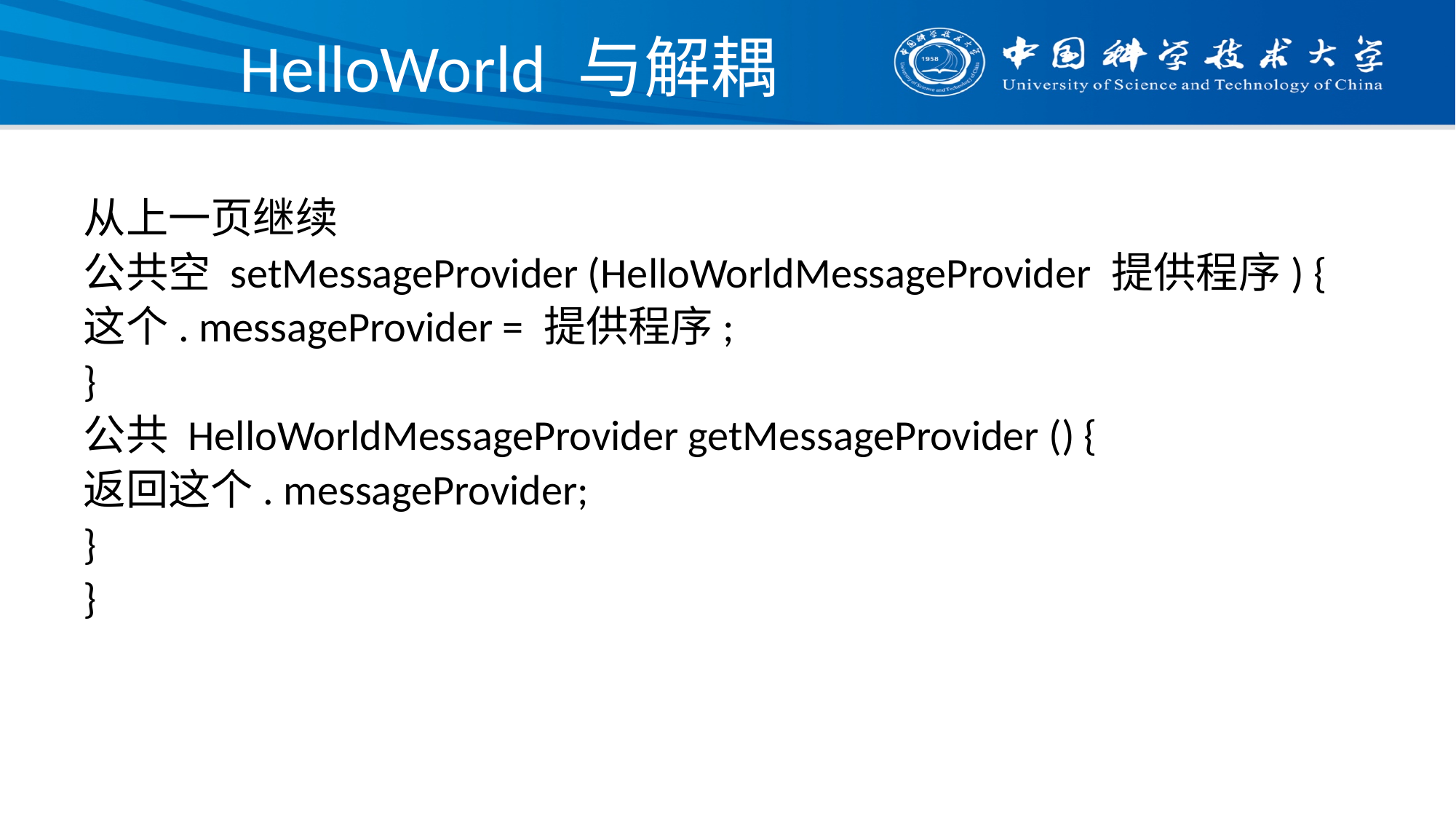

# HelloWorld 与解耦
从上一页继续
公共空 setMessageProvider (HelloWorldMessageProvider 提供程序) {
这个. messageProvider = 提供程序;
}
公共 HelloWorldMessageProvider getMessageProvider () {
返回这个. messageProvider;
}
}